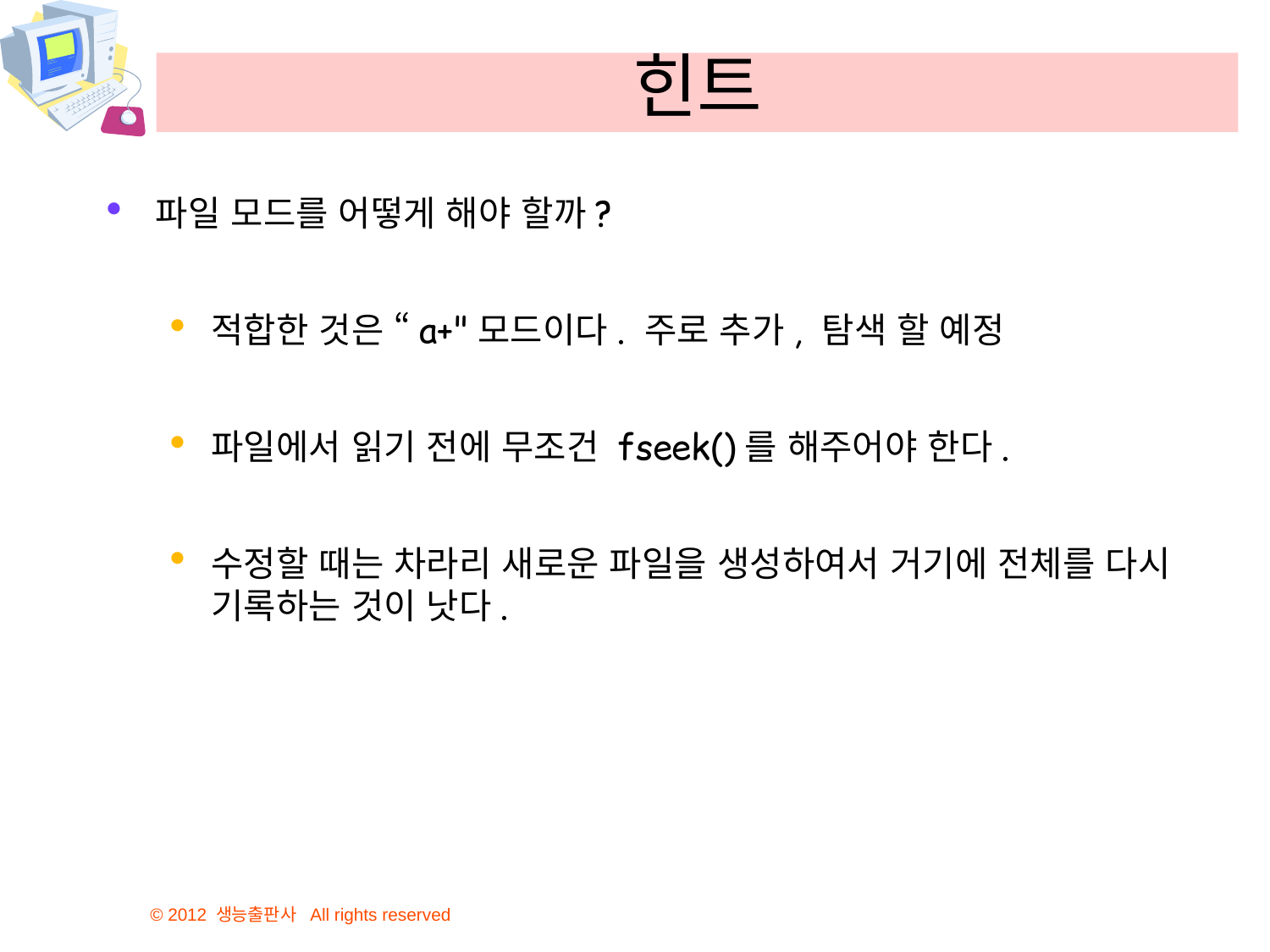

# 힌트
파일 모드를 어떻게 해야 할까?

적합한 것은 “a+"모드이다. 주로 추가, 탐색 할 예정

파일에서 읽기 전에 무조건 fseek()를 해주어야 한다.

수정할 때는 차라리 새로운 파일을 생성하여서 거기에 전체를 다시 기록하는 것이 낫다.